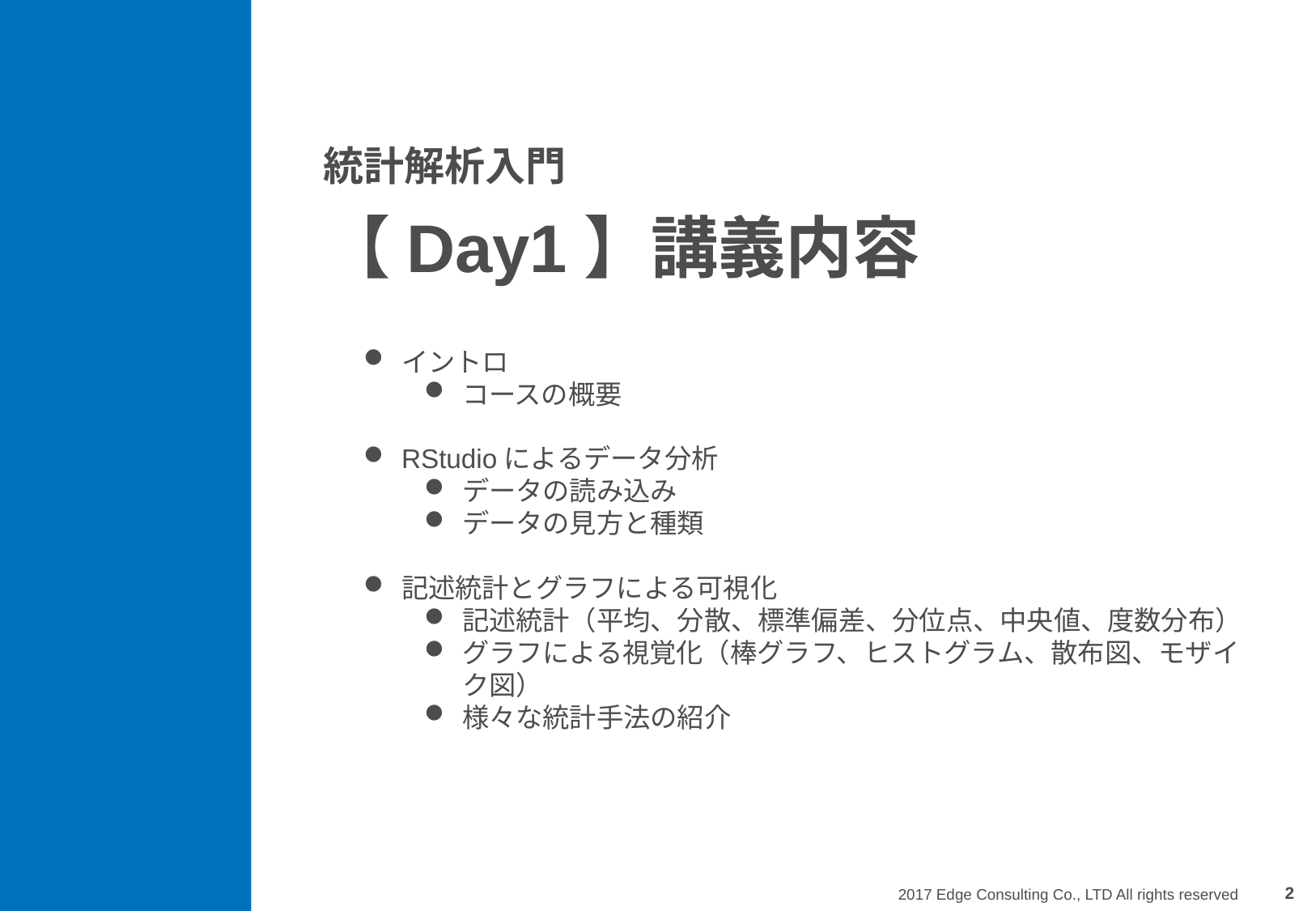

# 統計解析入門 【Day1】講義内容
イントロ
コースの概要

RStudioによるデータ分析
データの読み込み
データの見方と種類

記述統計とグラフによる可視化
記述統計（平均、分散、標準偏差、分位点、中央値、度数分布）
グラフによる視覚化（棒グラフ、ヒストグラム、散布図、モザイク図）
様々な統計手法の紹介

2